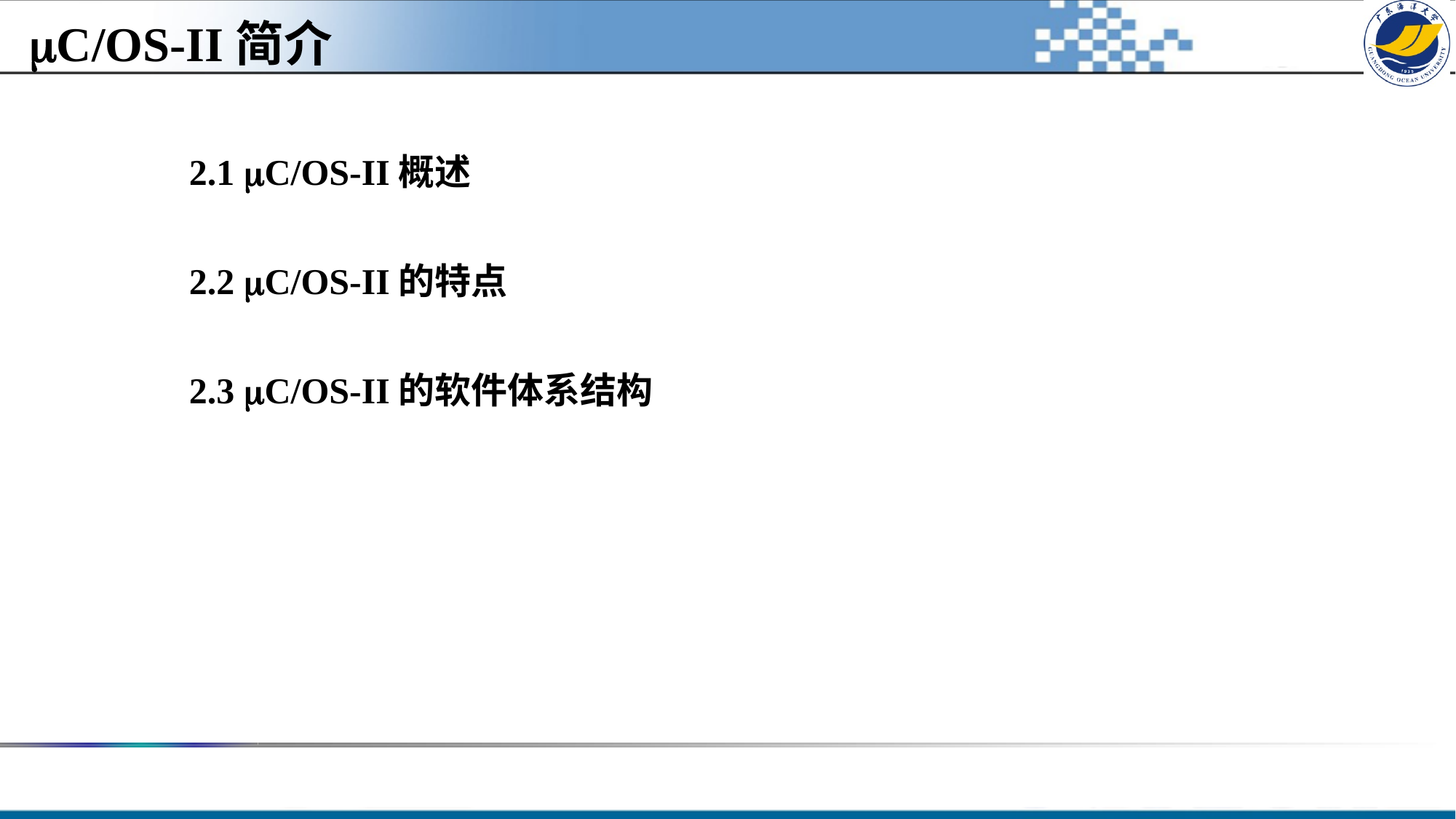

# μC/OS-II简介
 2.1 μC/OS-II概述
 2.2 μC/OS-II的特点
 2.3 μC/OS-II的软件体系结构
24